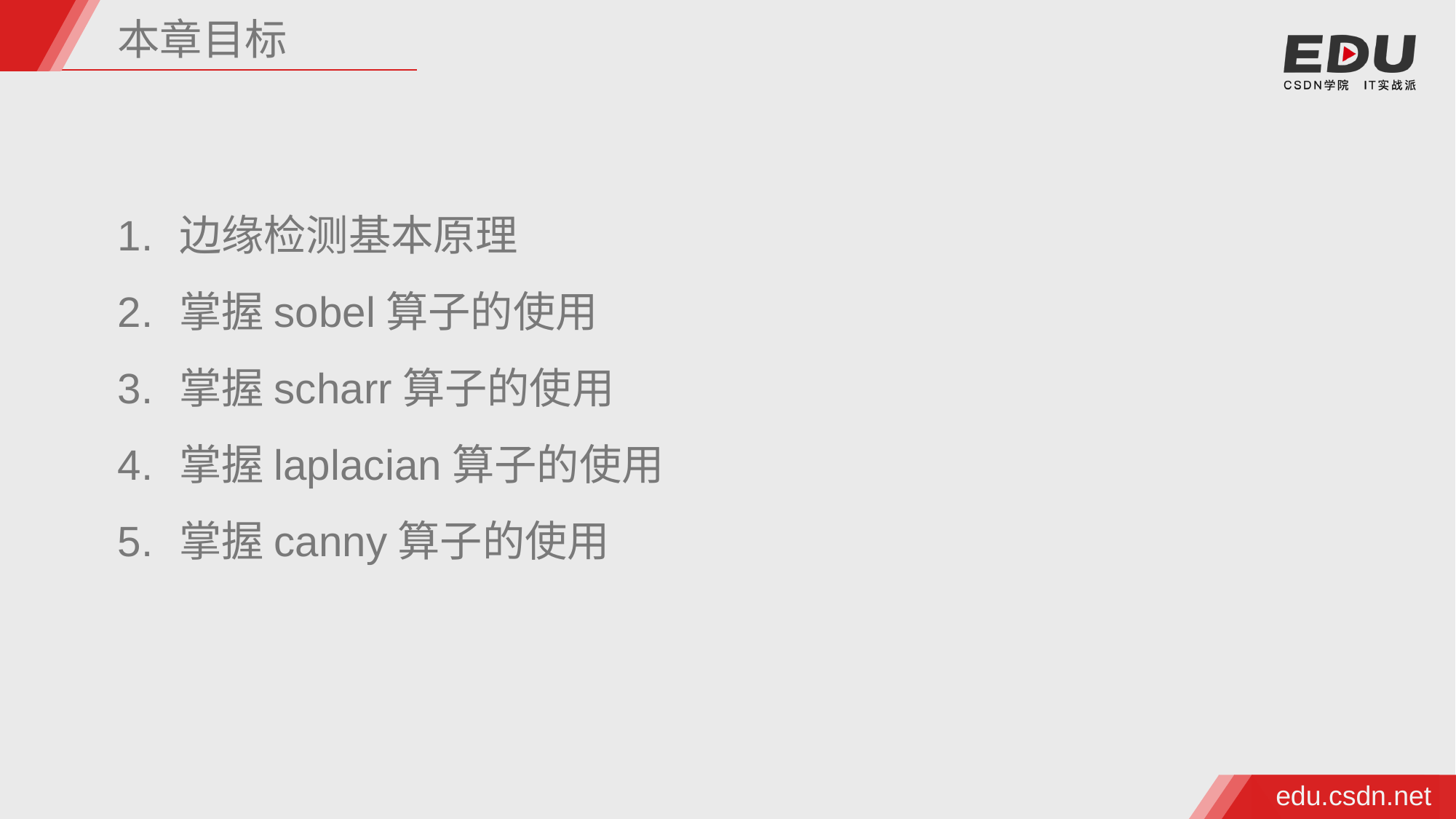

本章目标
边缘检测基本原理
掌握sobel算子的使用
掌握scharr算子的使用
掌握laplacian算子的使用
掌握canny算子的使用